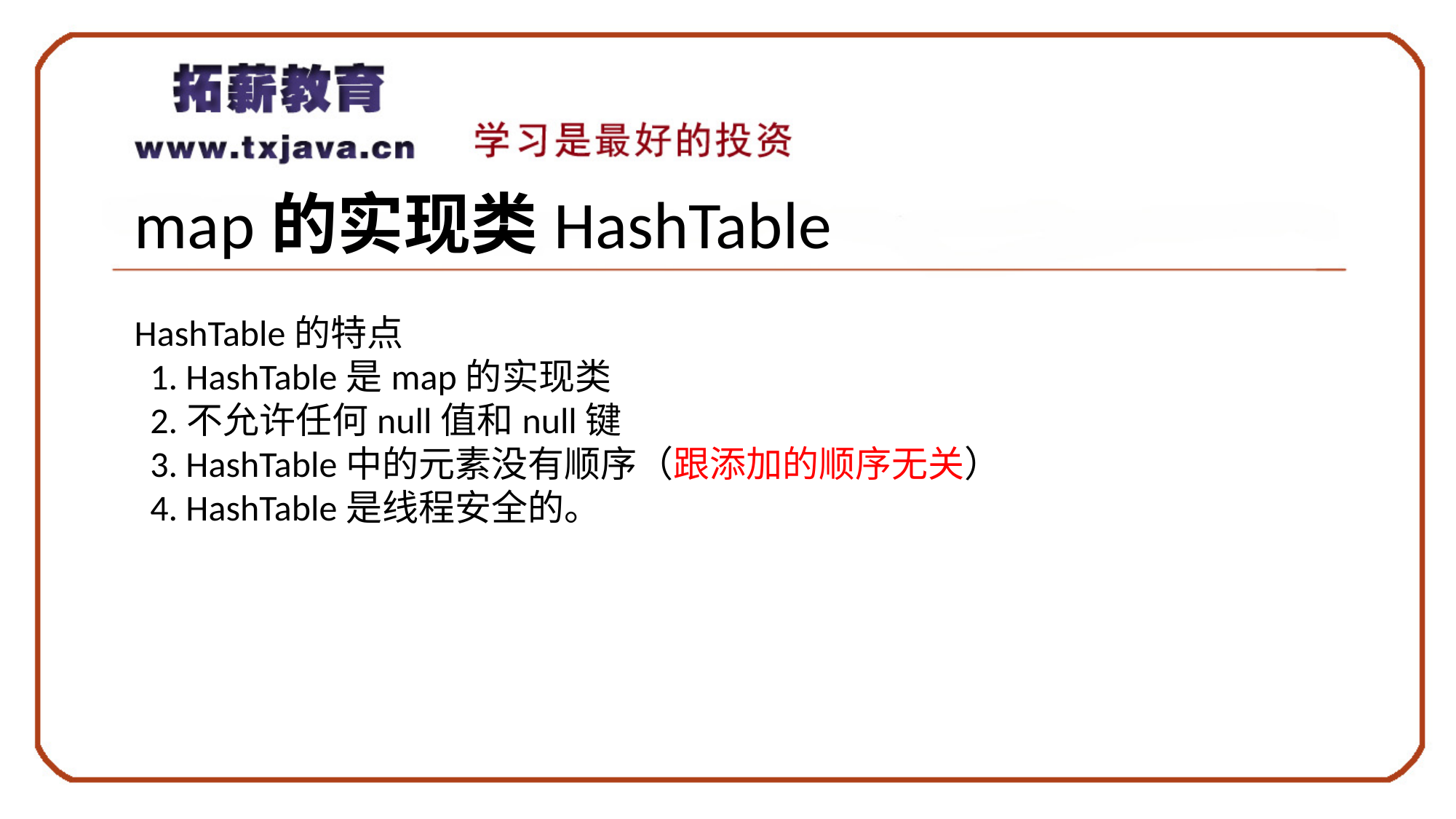

# map的实现类HashTable
HashTable的特点
1. HashTable是map的实现类
2.不允许任何null值和null键
3. HashTable中的元素没有顺序（跟添加的顺序无关）
4. HashTable是线程安全的。